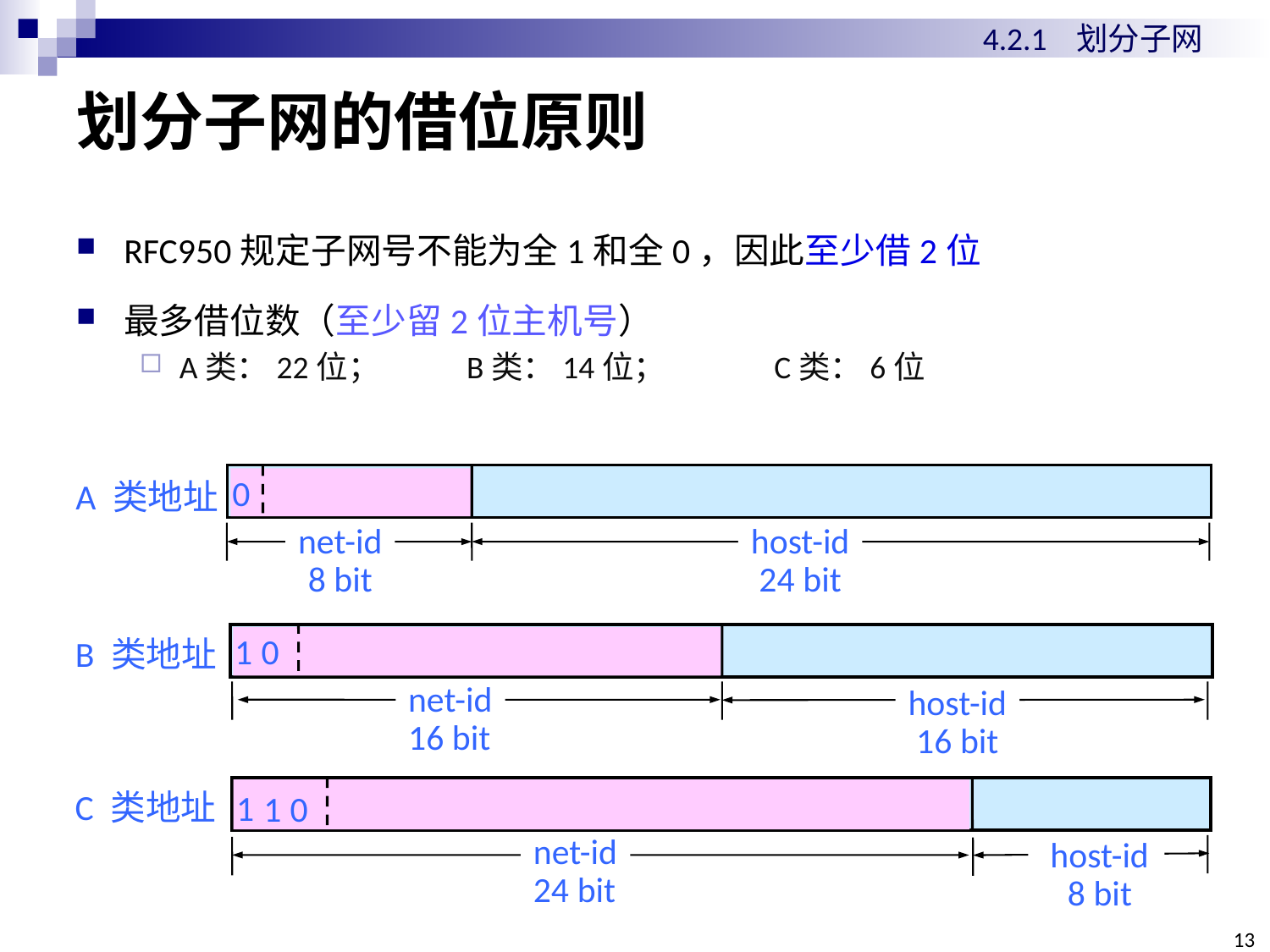

4.2.1   划分子网
# 划分子网的借位原则
RFC950规定子网号不能为全1和全0，因此至少借2位
最多借位数（至少留2位主机号）
A类：22位；           B类：14位；              C类：6位
0

A 类地址

net-id
8 bit
host-id
24 bit

1
0

B 类地址

net-id
16 bit
host-id
16 bit

C 类地址

1
1
0
net-id
24 bit
host-id
8 bit

13